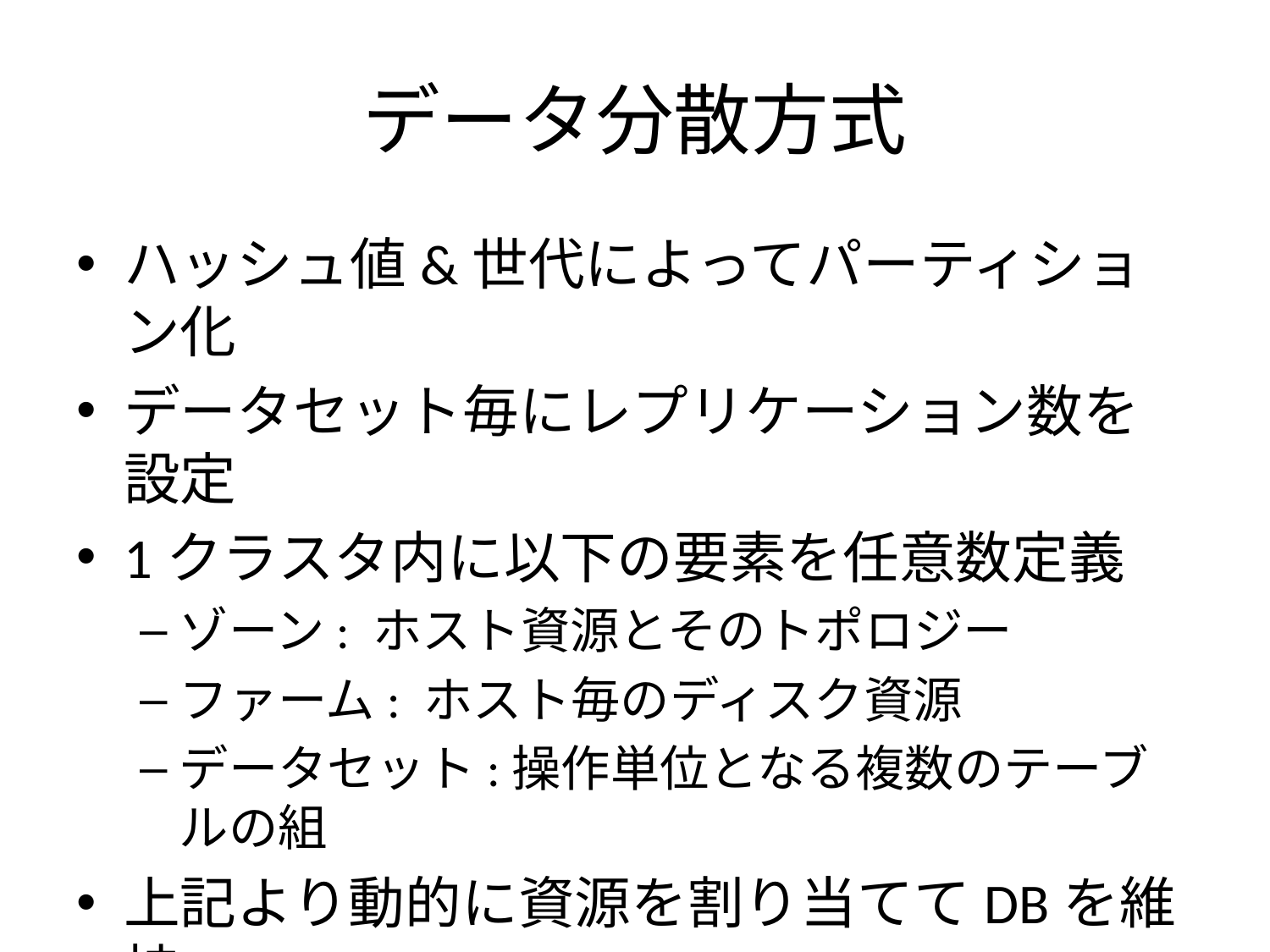

# データ分散方式
ハッシュ値&世代によってパーティション化
データセット毎にレプリケーション数を設定
1クラスタ内に以下の要素を任意数定義
ゾーン: ホスト資源とそのトポロジー
ファーム: ホスト毎のディスク資源
データセット:操作単位となる複数のテーブルの組
上記より動的に資源を割り当ててDBを維持